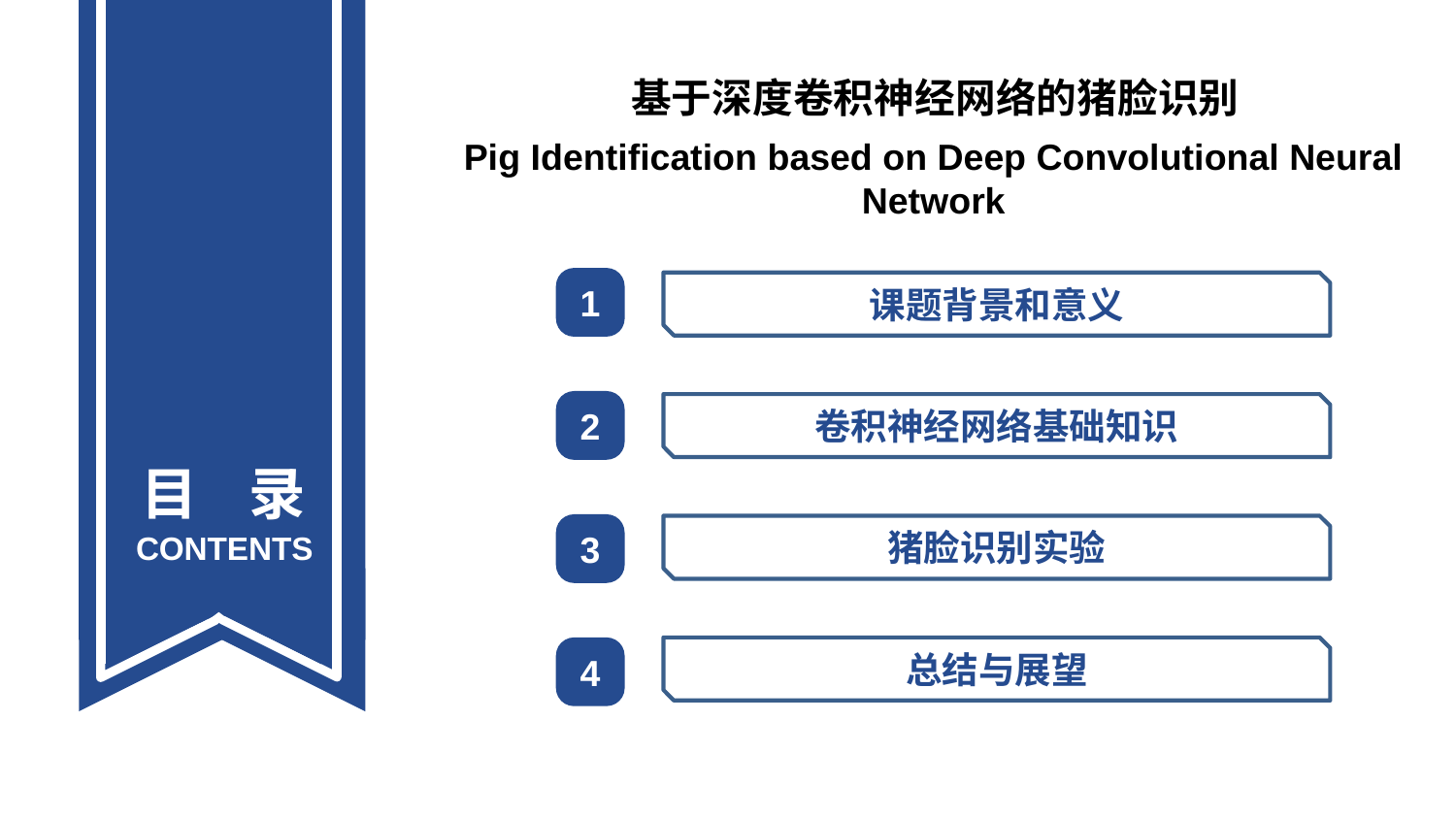

中国矿业大学2016届本科生
毕业设计答辩
目录

CONTENTS

基于深度卷积神经网络的猪脸识别
Pig Identification based on Deep Convolutional Neural Network
1
课题背景和意义
2
卷积神经网络基础知识
目    录
3
猪脸识别实验
CONTENTS
4
总结与展望